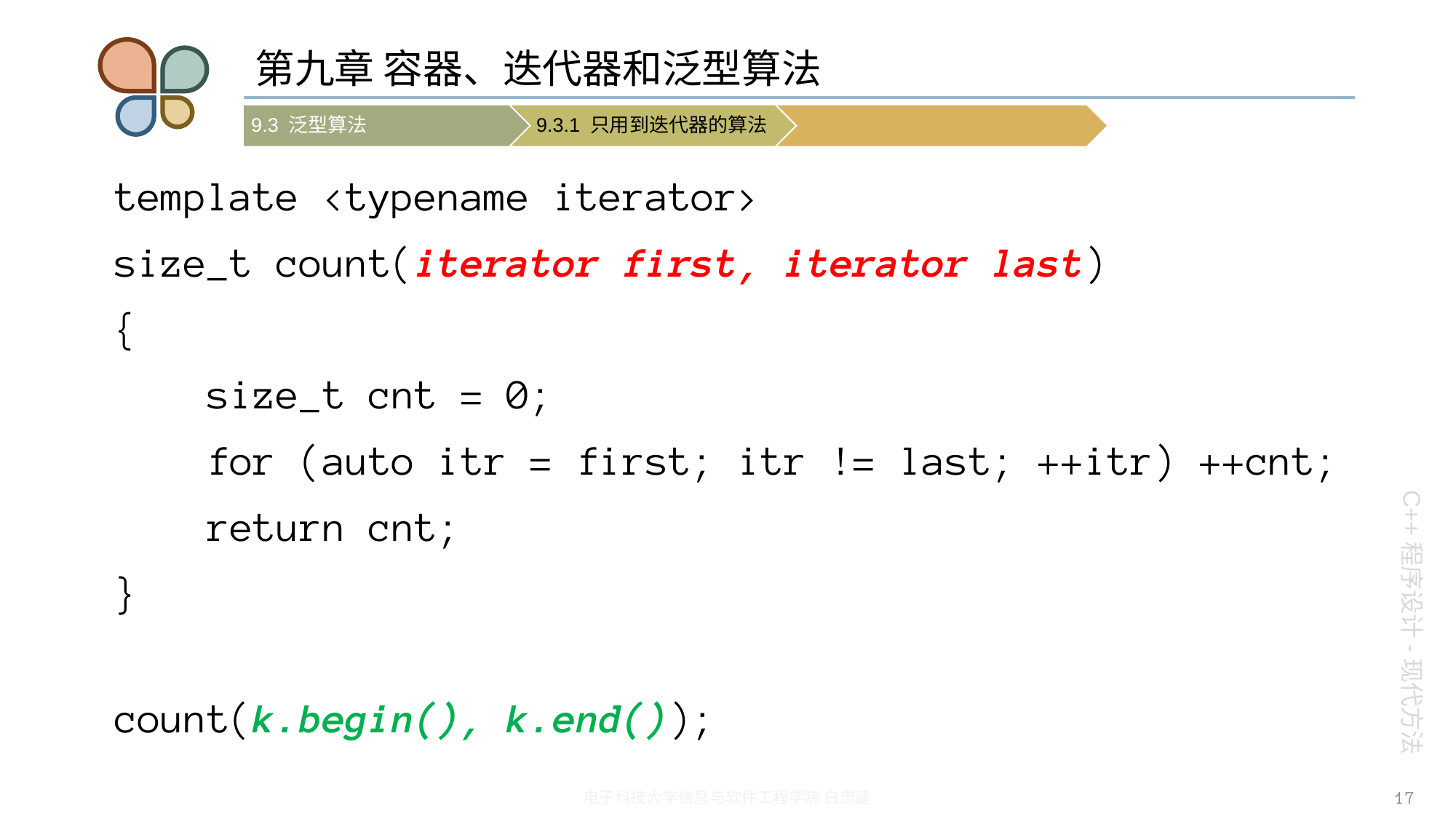

# 第九章 容器、迭代器和泛型算法
9.3 泛型算法
9.3.1 只用到迭代器的算法

template <typename iterator>
size_t count(iterator first, iterator last)
{
    size_t cnt = 0;
    for (auto itr = first; itr != last; ++itr) ++cnt;
    return cnt;
}

count(k.begin(), k.end());
17